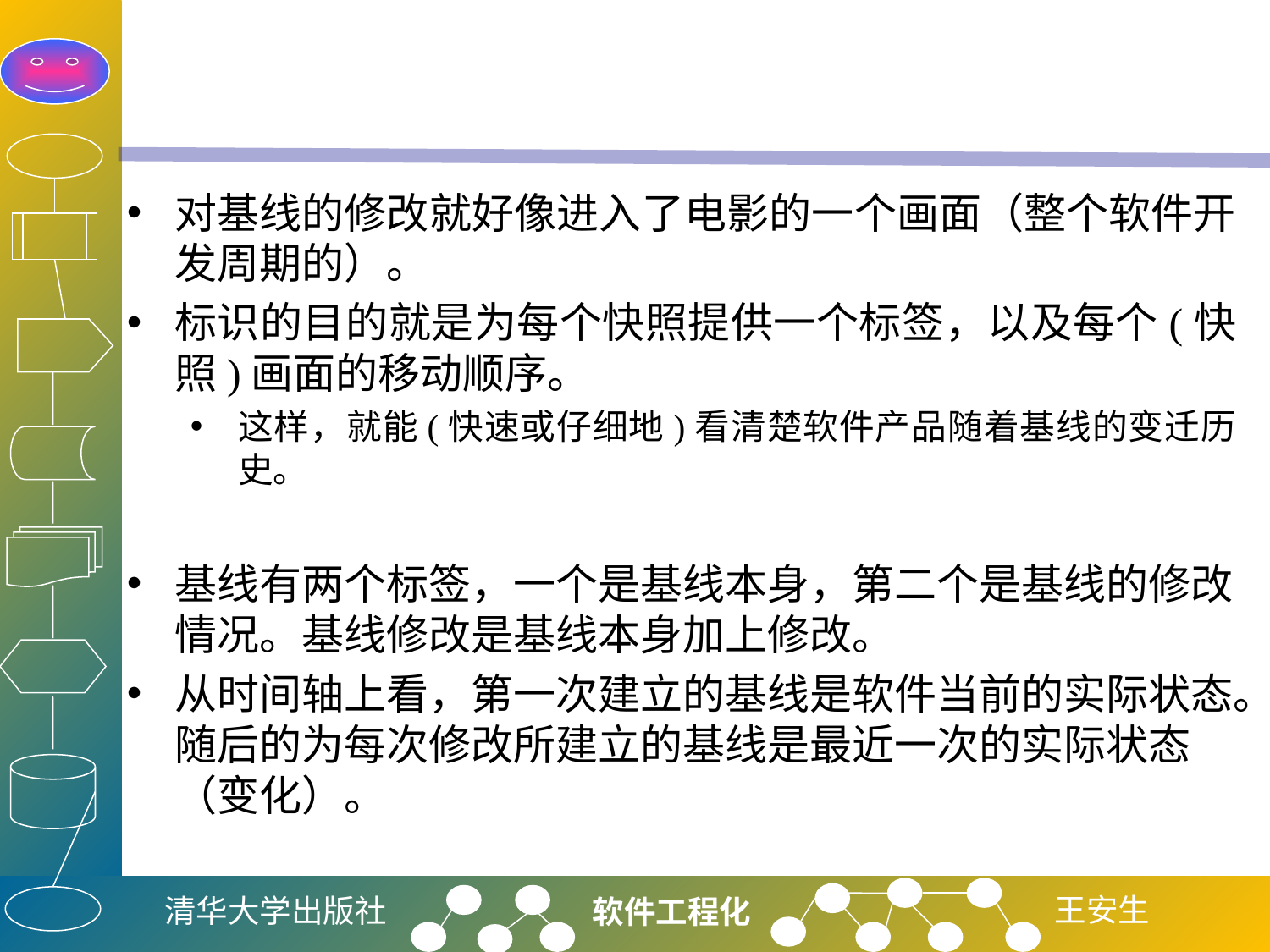

#
对基线的修改就好像进入了电影的一个画面（整个软件开发周期的）。
标识的目的就是为每个快照提供一个标签，以及每个(快照)画面的移动顺序。
这样，就能(快速或仔细地)看清楚软件产品随着基线的变迁历史。

基线有两个标签，一个是基线本身，第二个是基线的修改情况。基线修改是基线本身加上修改。
从时间轴上看，第一次建立的基线是软件当前的实际状态。随后的为每次修改所建立的基线是最近一次的实际状态（变化）。